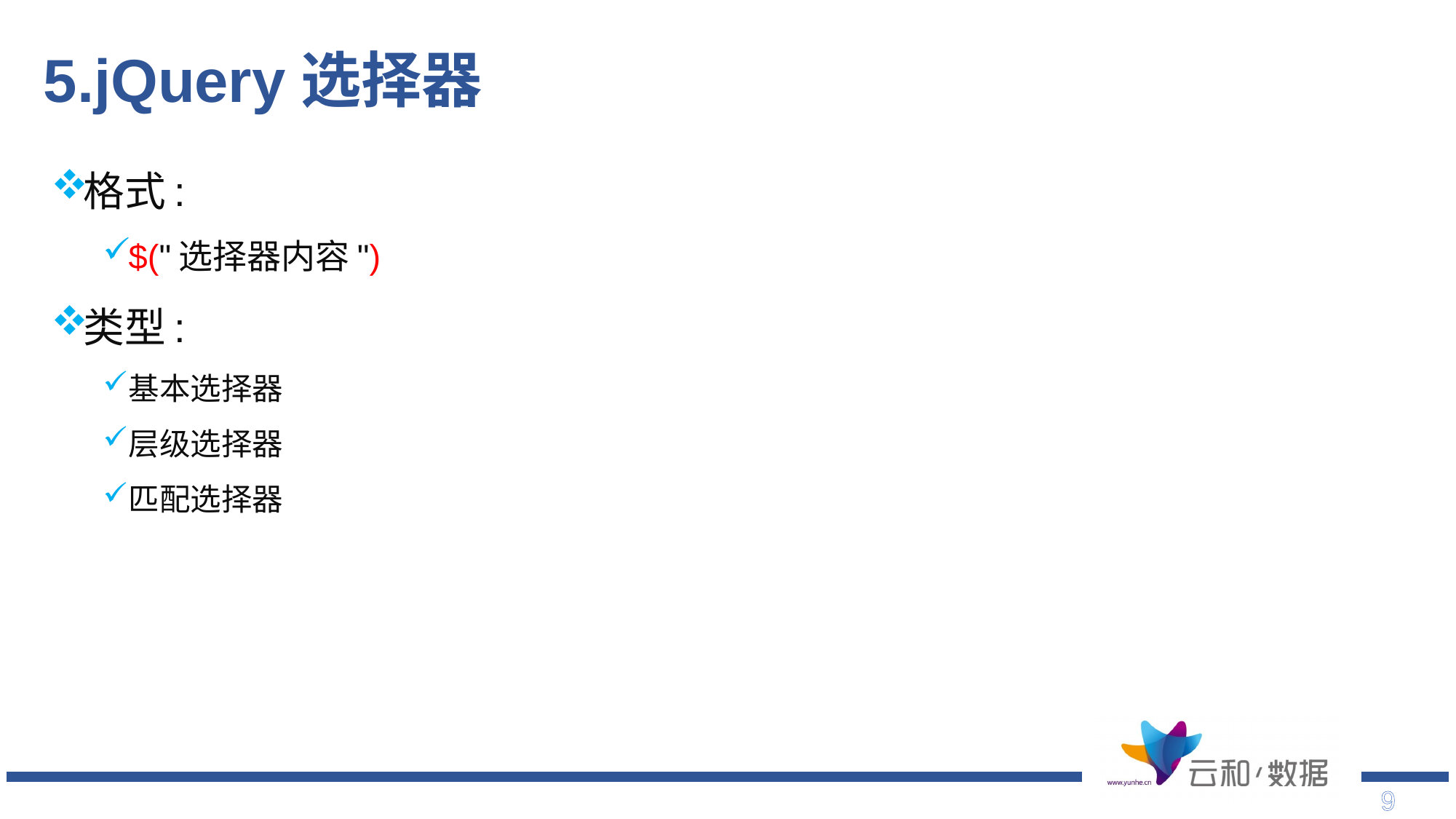

# 5.jQuery选择器
格式:
$("选择器内容")
类型:
基本选择器
层级选择器
匹配选择器